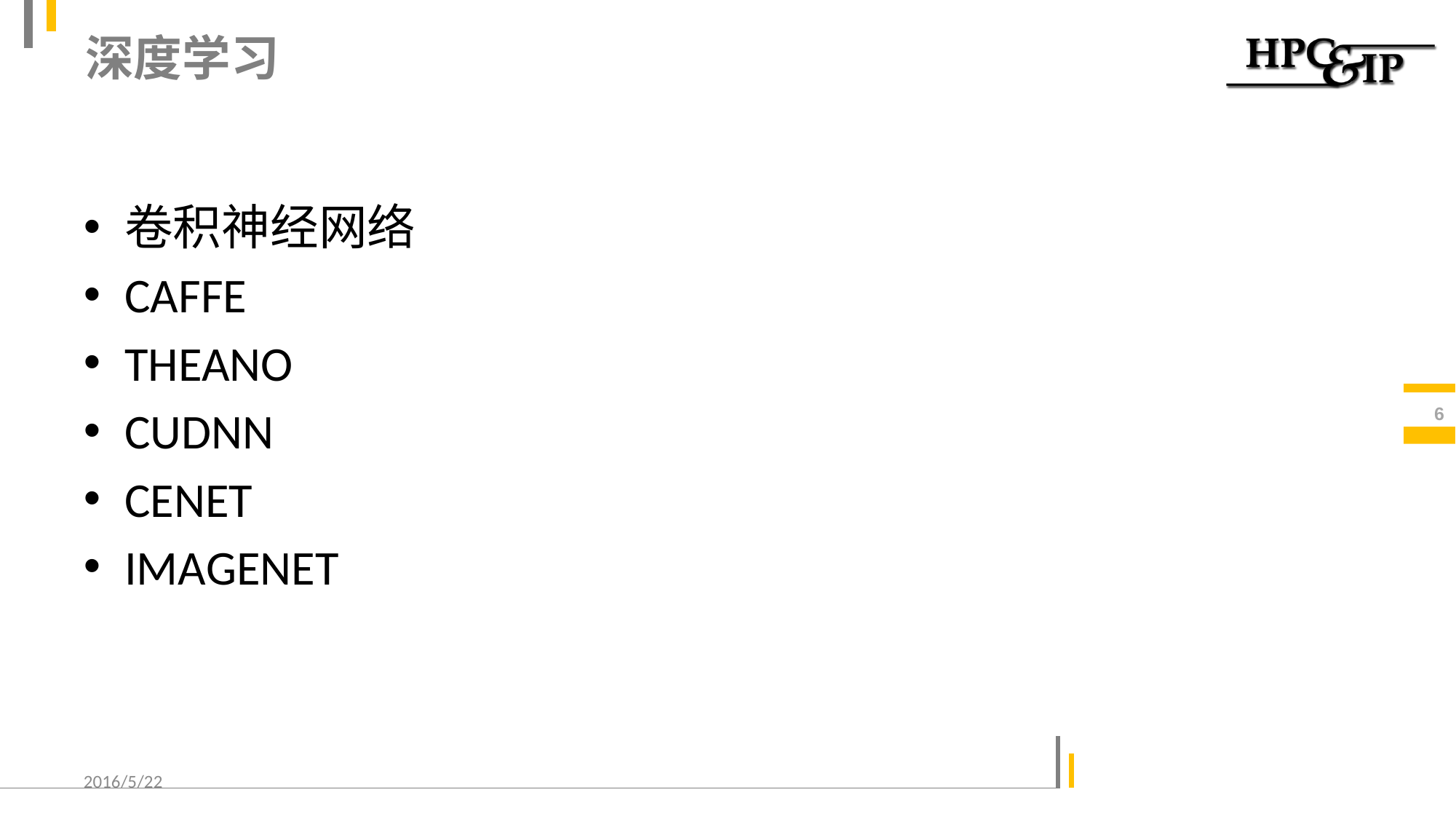

# 深度学习
卷积神经网络
CAFFE
THEANO
CUDNN
CENET
IMAGENET
6
2016/5/22